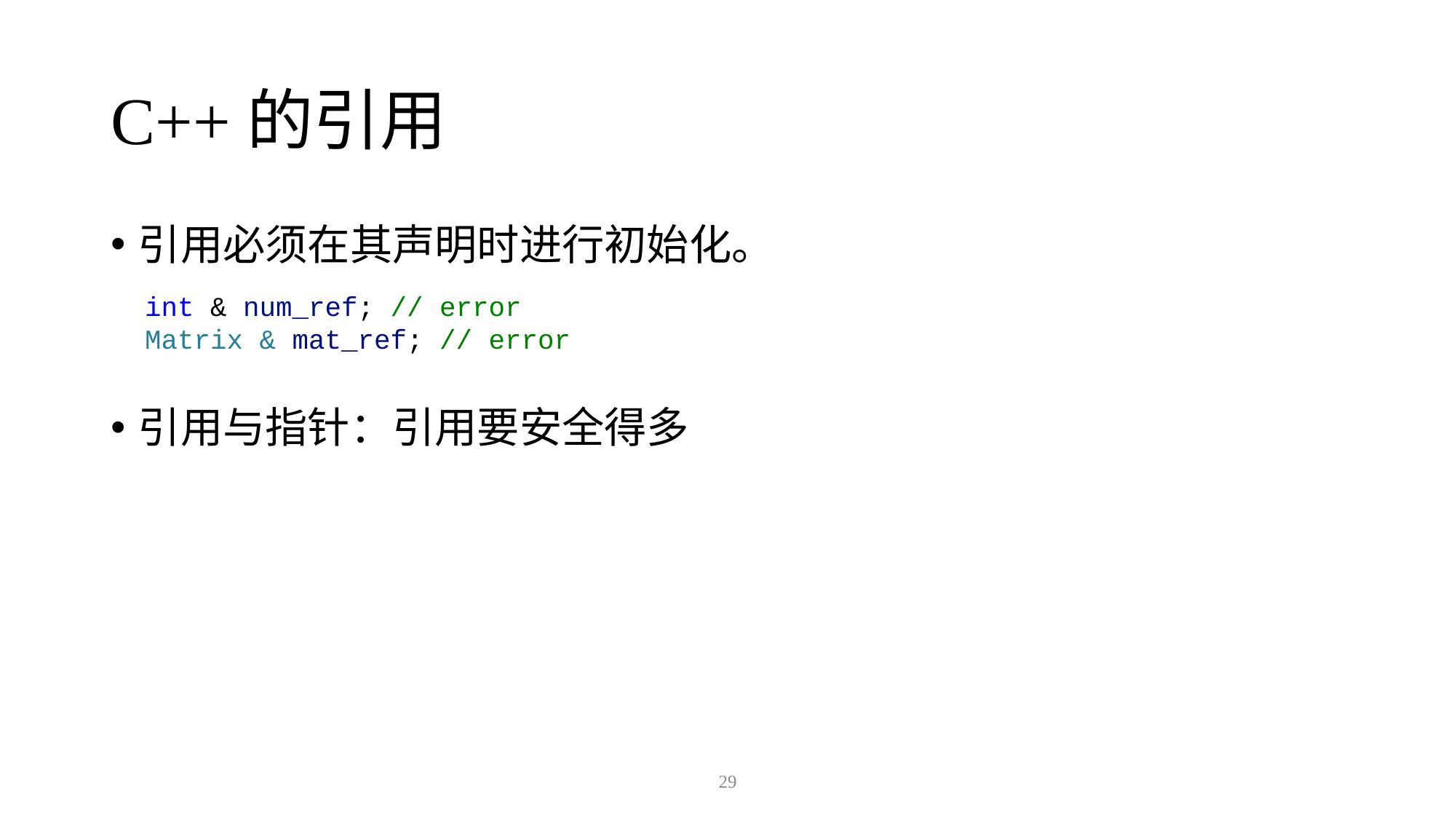

# C++的引用
引用必须在其声明时进行初始化。

引用与指针：引用要安全得多

int & num_ref; // error
Matrix & mat_ref; // error
29